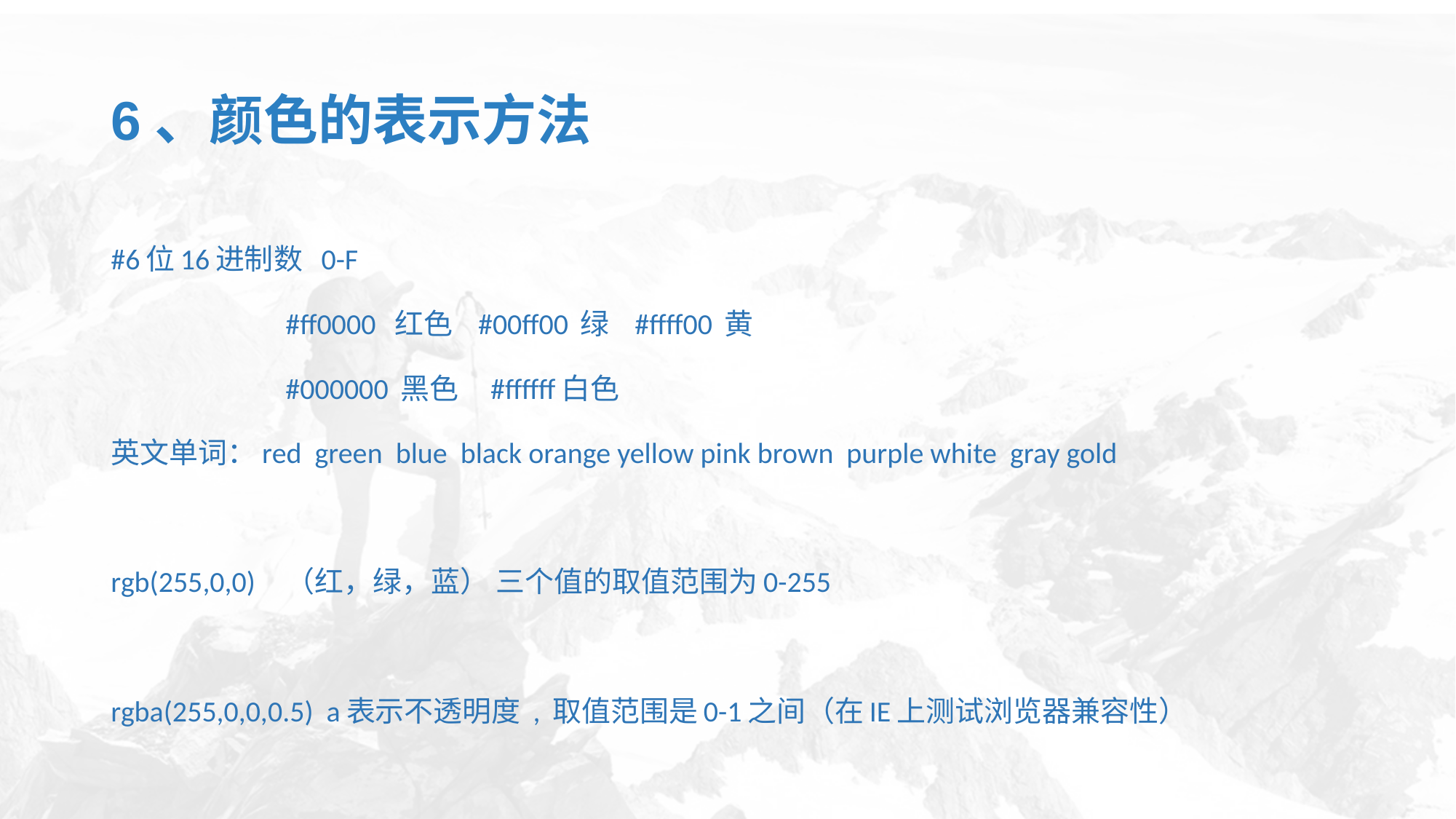

# 6、颜色的表示方法
#6位16进制数  0-F
      		#ff0000  红色   #00ff00 绿   #ffff00 黄
     		#000000 黑色    #ffffff白色
英文单词：red  green  blue  black orange yellow pink brown  purple white  gray gold

rgb(255,0,0)	（红，绿，蓝） 三个值的取值范围为0-255

rgba(255,0,0,0.5)  a表示不透明度 , 取值范围是0-1之间（在IE上测试浏览器兼容性）